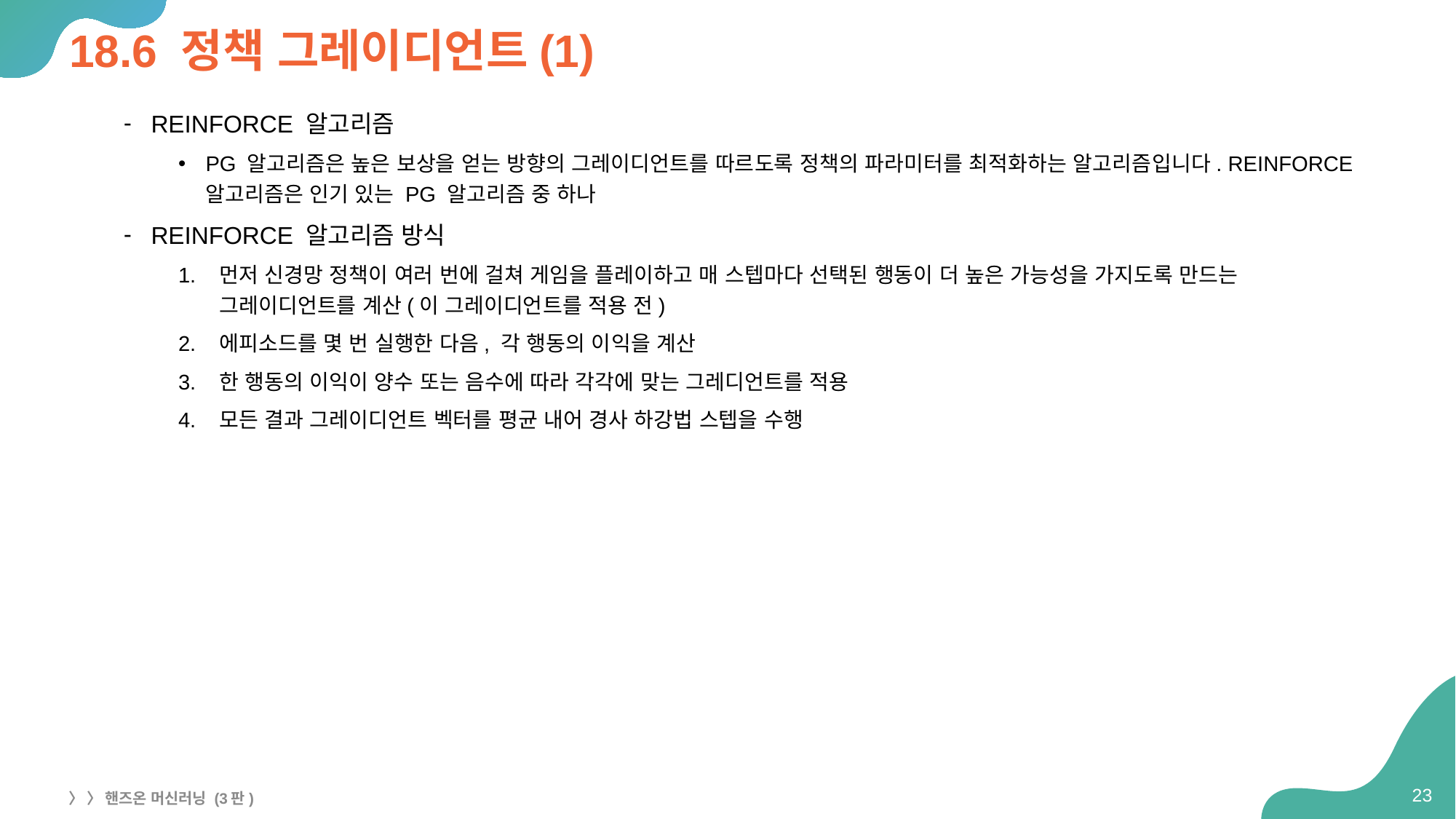

# 18.6 정책 그레이디언트(1)
REINFORCE 알고리즘
PG 알고리즘은 높은 보상을 얻는 방향의 그레이디언트를 따르도록 정책의 파라미터를 최적화하는 알고리즘입니다. REINFORCE 알고리즘은 인기 있는 PG 알고리즘 중 하나
REINFORCE 알고리즘 방식
먼저 신경망 정책이 여러 번에 걸쳐 게임을 플레이하고 매 스텝마다 선택된 행동이 더 높은 가능성을 가지도록 만드는 그레이디언트를 계산(이 그레이디언트를 적용 전)
에피소드를 몇 번 실행한 다음, 각 행동의 이익을 계산
한 행동의 이익이 양수 또는 음수에 따라 각각에 맞는 그레디언트를 적용
모든 결과 그레이디언트 벡터를 평균 내어 경사 하강법 스텝을 수행
23
〉 〉 핸즈온 머신러닝 (3판)